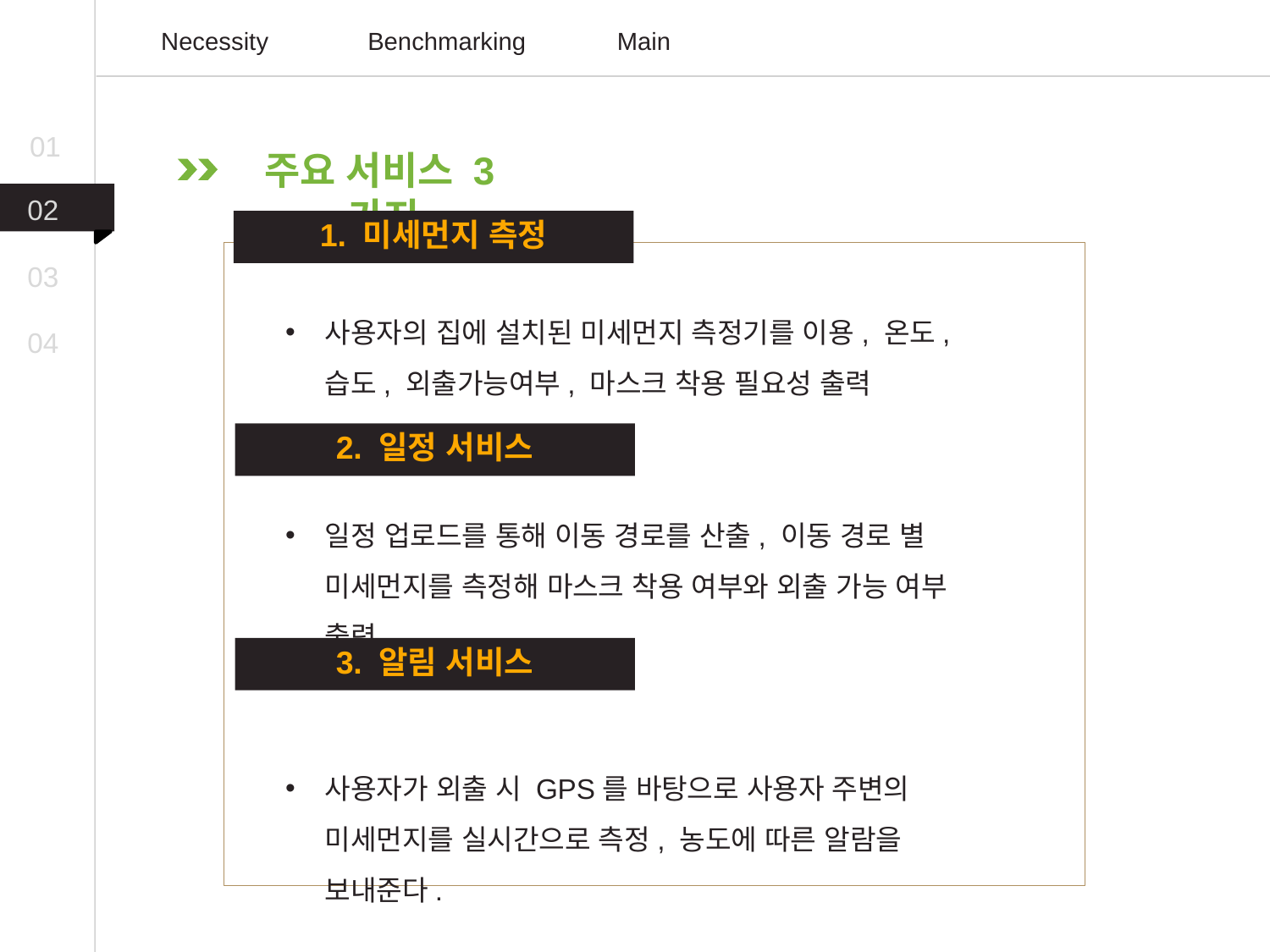

Necessity
Benchmarking
Main
01
주요 서비스 3가지

02
1. 미세먼지 측정

03
사용자의 집에 설치된 미세먼지 측정기를 이용, 온도, 습도, 외출가능여부, 마스크 착용 필요성 출력

일정 업로드를 통해 이동 경로를 산출, 이동 경로 별 미세먼지를 측정해 마스크 착용 여부와 외출 가능 여부 출력

사용자가 외출 시 GPS를 바탕으로 사용자 주변의 미세먼지를 실시간으로 측정, 농도에 따른 알람을 보내준다.
04
2. 일정 서비스

3. 알림 서비스